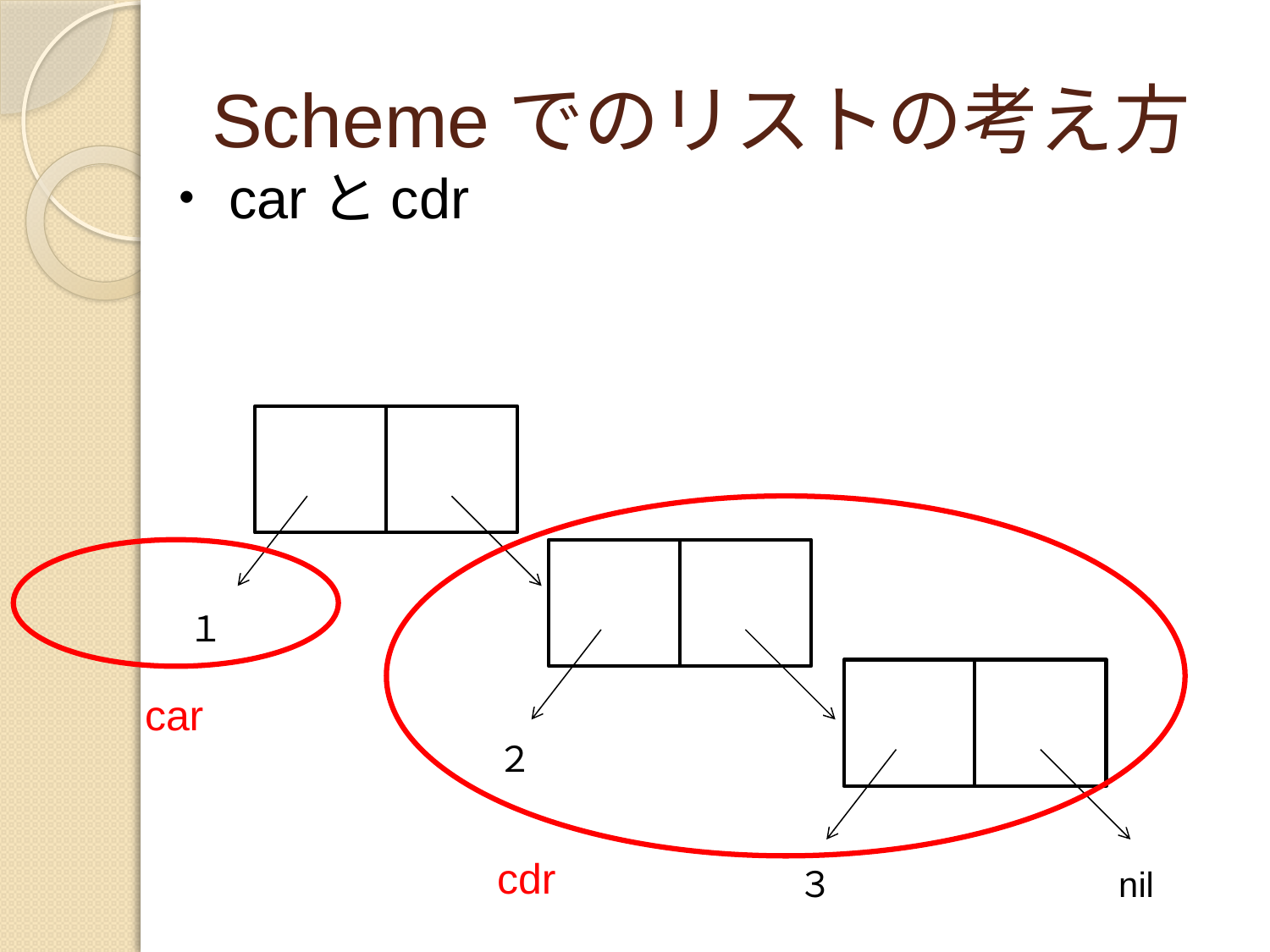

# Schemeでのリストの考え方
・carとcdr

１

car
２
cdr
３
nil